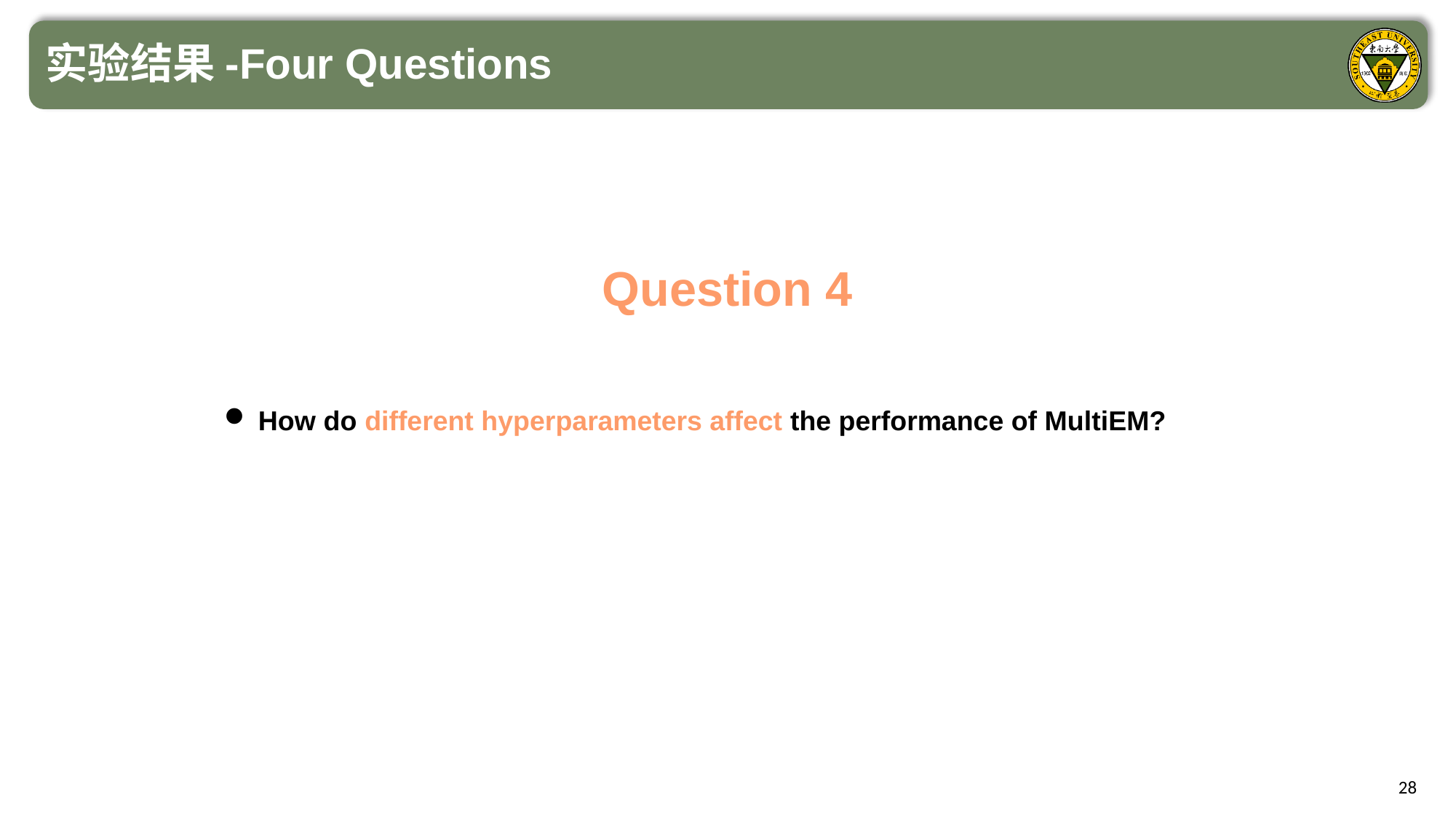

实验结果-Four Questions
Question 4
How do different hyperparameters affect the performance of MultiEM?
28